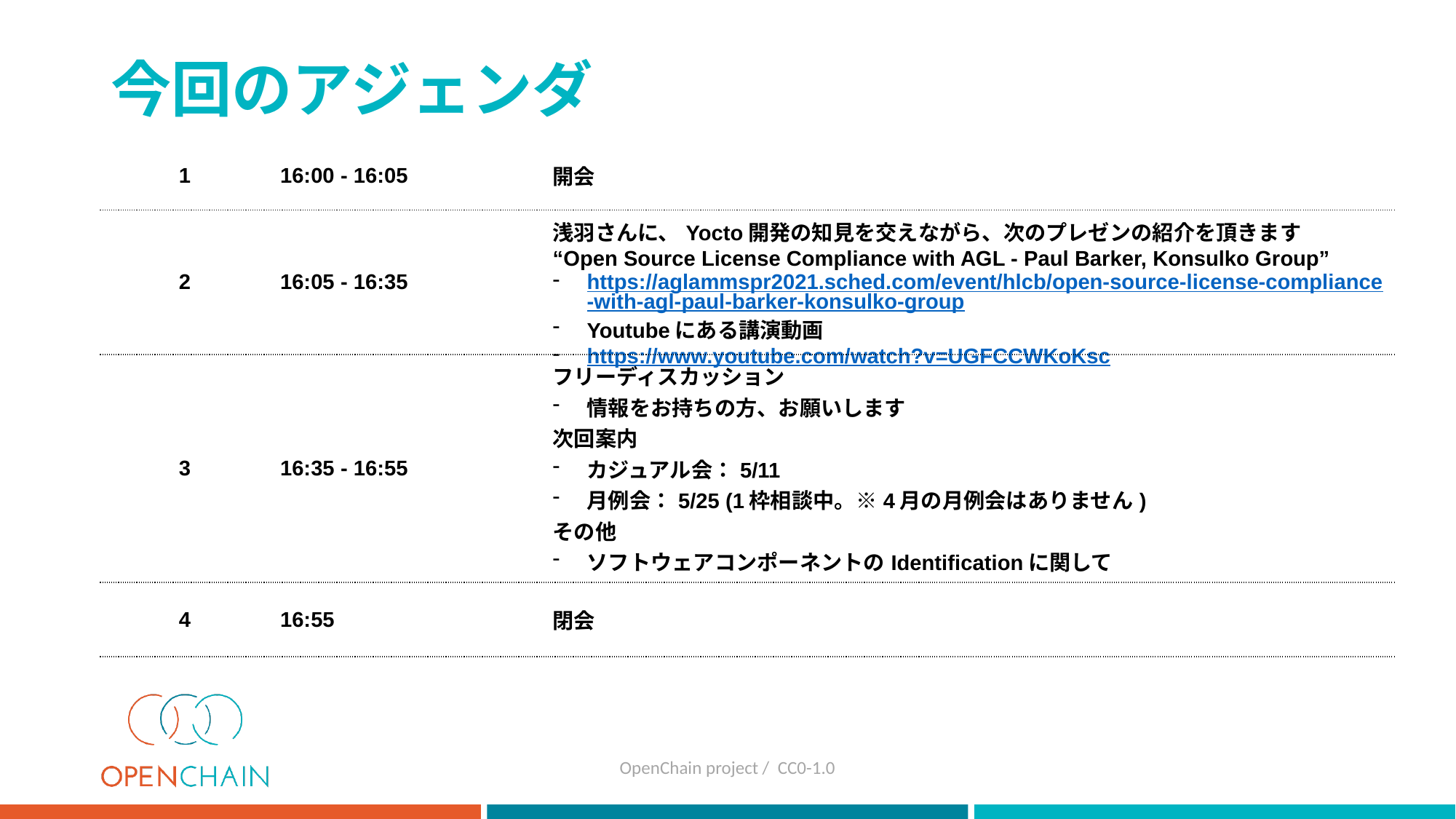

# 今回のアジェンダ
| 1 | 16:00 - 16:05 | 開会 |
| --- | --- | --- |
| 2 | 16:05 - 16:35 | 浅羽さんに、Yocto開発の知見を交えながら、次のプレゼンの紹介を頂きます “Open Source License Compliance with AGL - Paul Barker, Konsulko Group” https://aglammspr2021.sched.com/event/hlcb/open-source-license-compliance-with-agl-paul-barker-konsulko-group Youtubeにある講演動画 https://www.youtube.com/watch?v=UGFCCWKoKsc |
| 3 | 16:35 - 16:55 | フリーディスカッション 情報をお持ちの方、お願いします 次回案内 カジュアル会：5/11 月例会：5/25 (1枠相談中。※4月の月例会はありません) その他 ソフトウェアコンポーネントのIdentificationに関して |
| 4 | 16:55 | 閉会 |
|  |  |  |
OpenChain project /  CC0-1.0